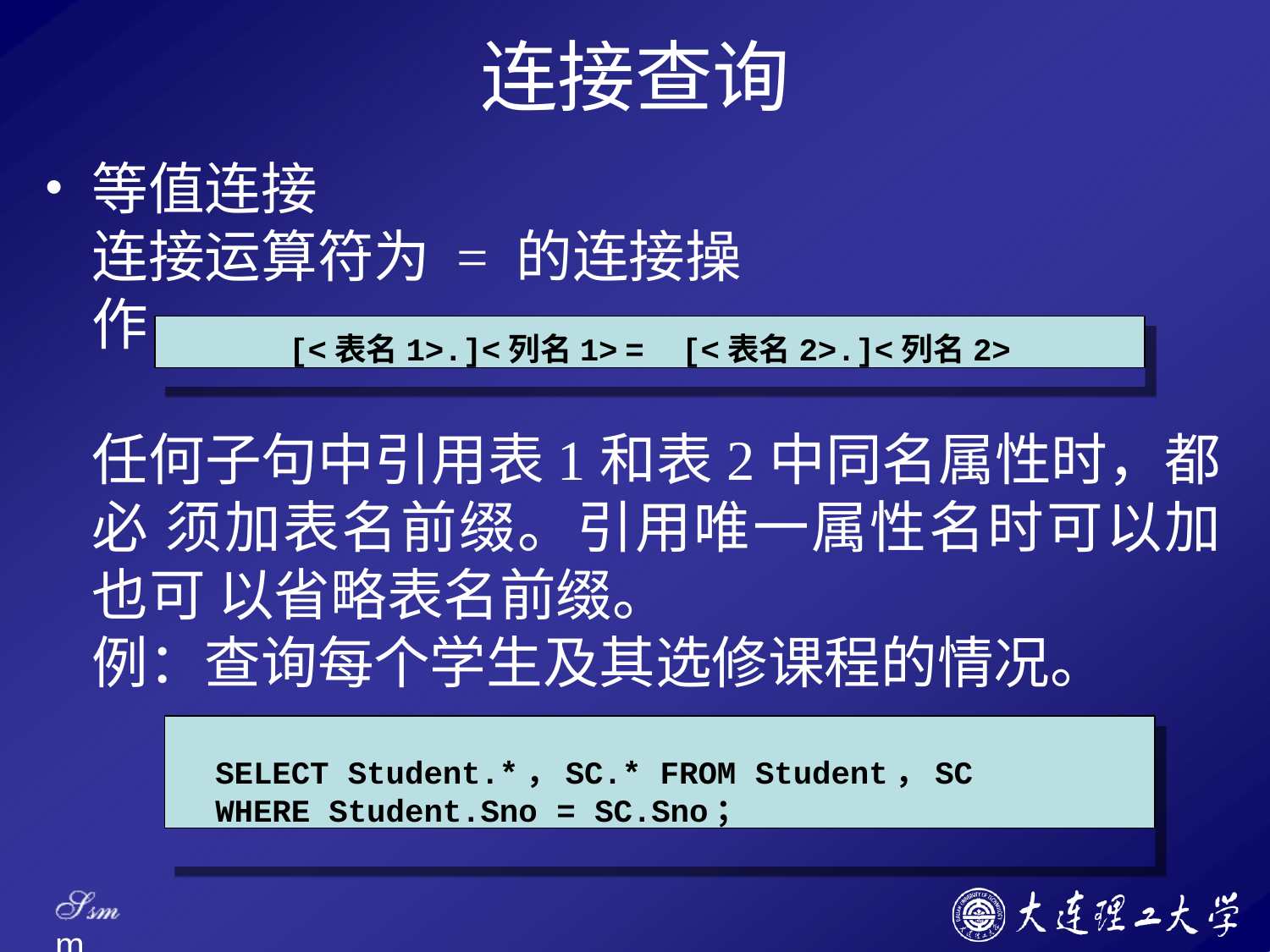

# 连接查询
等值连接
连接运算符为 = 的连接操作
[<表名1>.]<列名1>	=	[<表名2>.]<列名2>

任何子句中引用表1和表2中同名属性时，都必 须加表名前缀。引用唯一属性名时可以加也可 以省略表名前缀。
例：查询每个学生及其选修课程的情况。

SELECT Student.*，SC.* FROM Student，SC
WHERE Student.Sno = SC.Sno；

Ssm